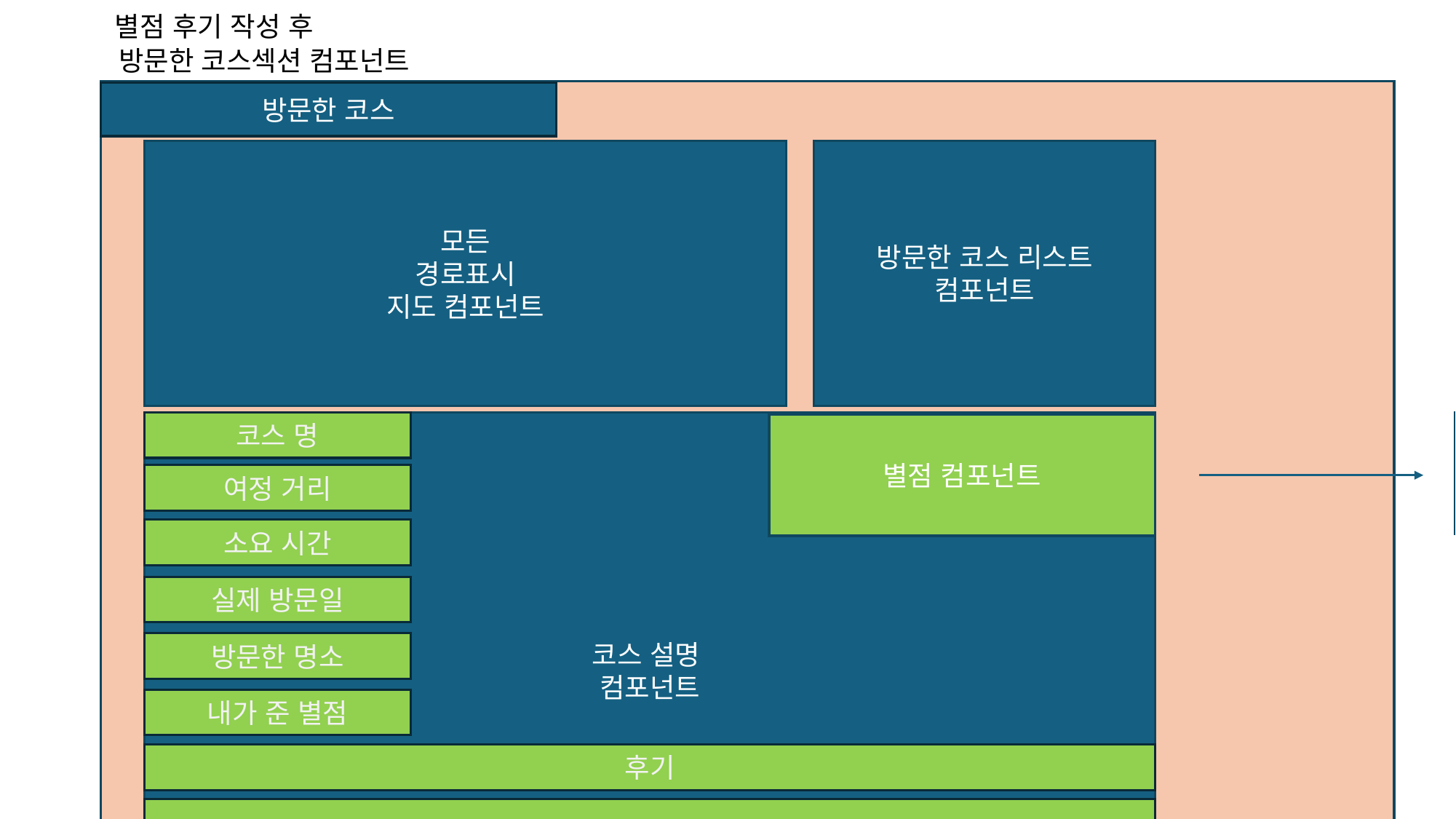

별점 후기 작성 후
방문한 코스섹션 컴포넌트

방문한 코스
모든
경로표시
지도 컴포넌트
방문한 코스 리스트
컴포넌트
코스 설명
컴포넌트
4.5점
코스 명
별점 컴포넌트
여정 거리
소요 시간
실제 방문일
방문한 명소
내가 준 별점
후기
사진
일지 생성하기